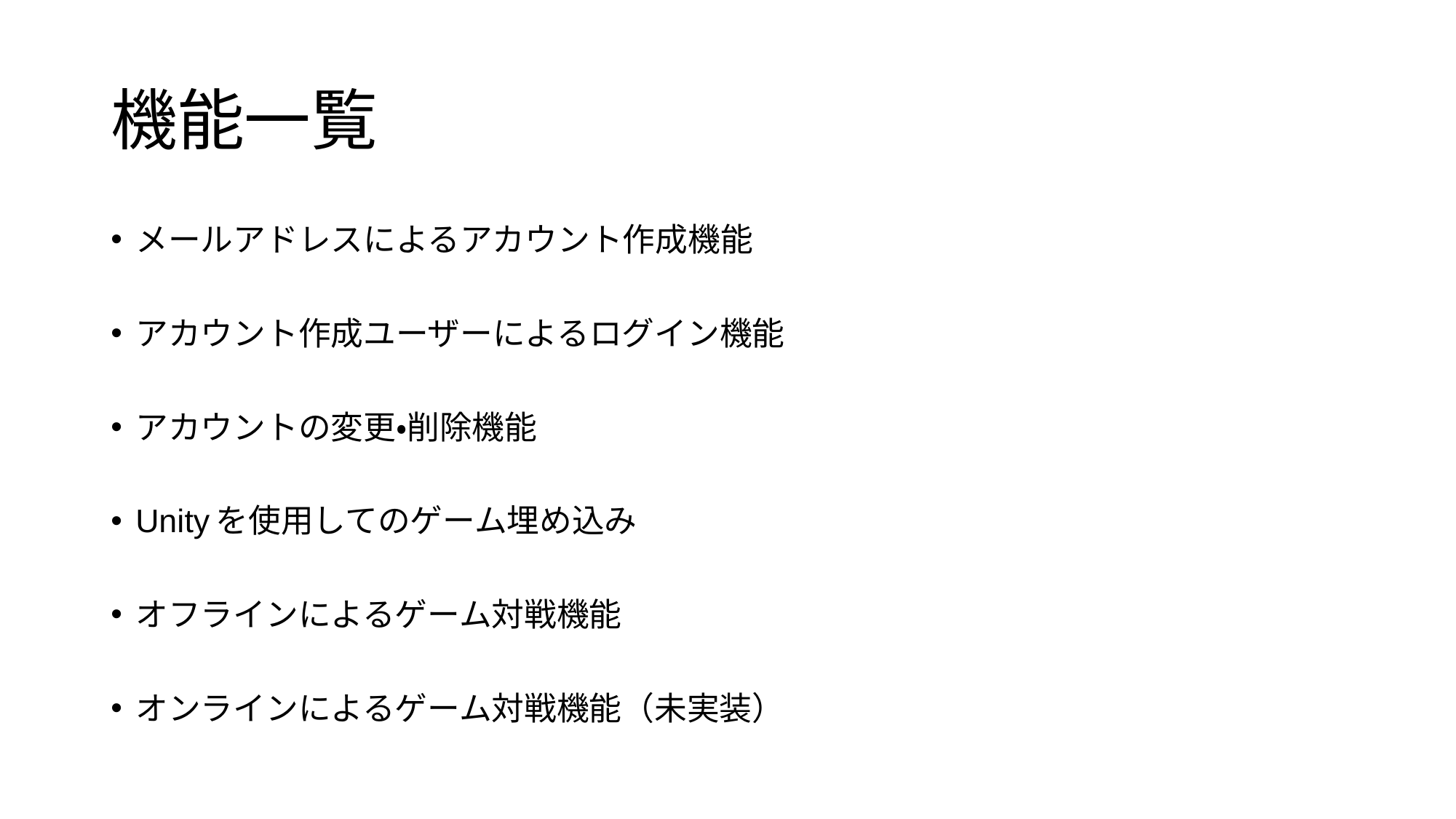

# 機能一覧
メールアドレスによるアカウント作成機能

アカウント作成ユーザーによるログイン機能

アカウントの変更・削除機能

Unityを使用してのゲーム埋め込み

オフラインによるゲーム対戦機能

オンラインによるゲーム対戦機能（未実装）